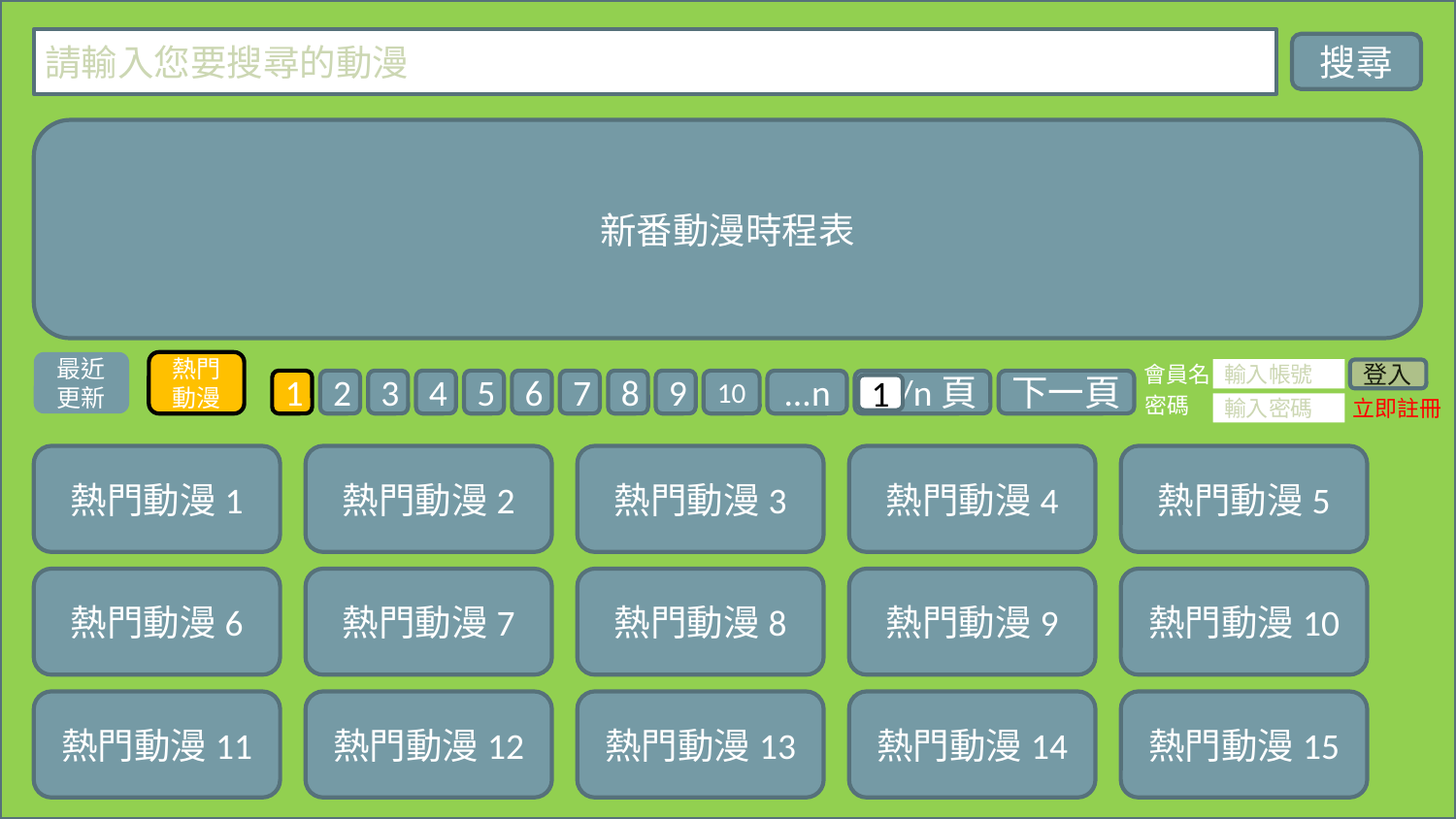

請輸入您要搜尋的動漫
搜尋
新番動漫時程表
熱門動漫
最近更新
會員名
輸入帳號
登入
下一頁
  /n頁
...n
6
7
8
9
10
4
5
1
2
3
1
密碼
立即註冊
輸入密碼
熱門動漫1
熱門動漫2
熱門動漫3
熱門動漫4
熱門動漫5
熱門動漫6
熱門動漫7
熱門動漫8
熱門動漫9
熱門動漫10
熱門動漫11
熱門動漫12
熱門動漫13
熱門動漫14
熱門動漫15